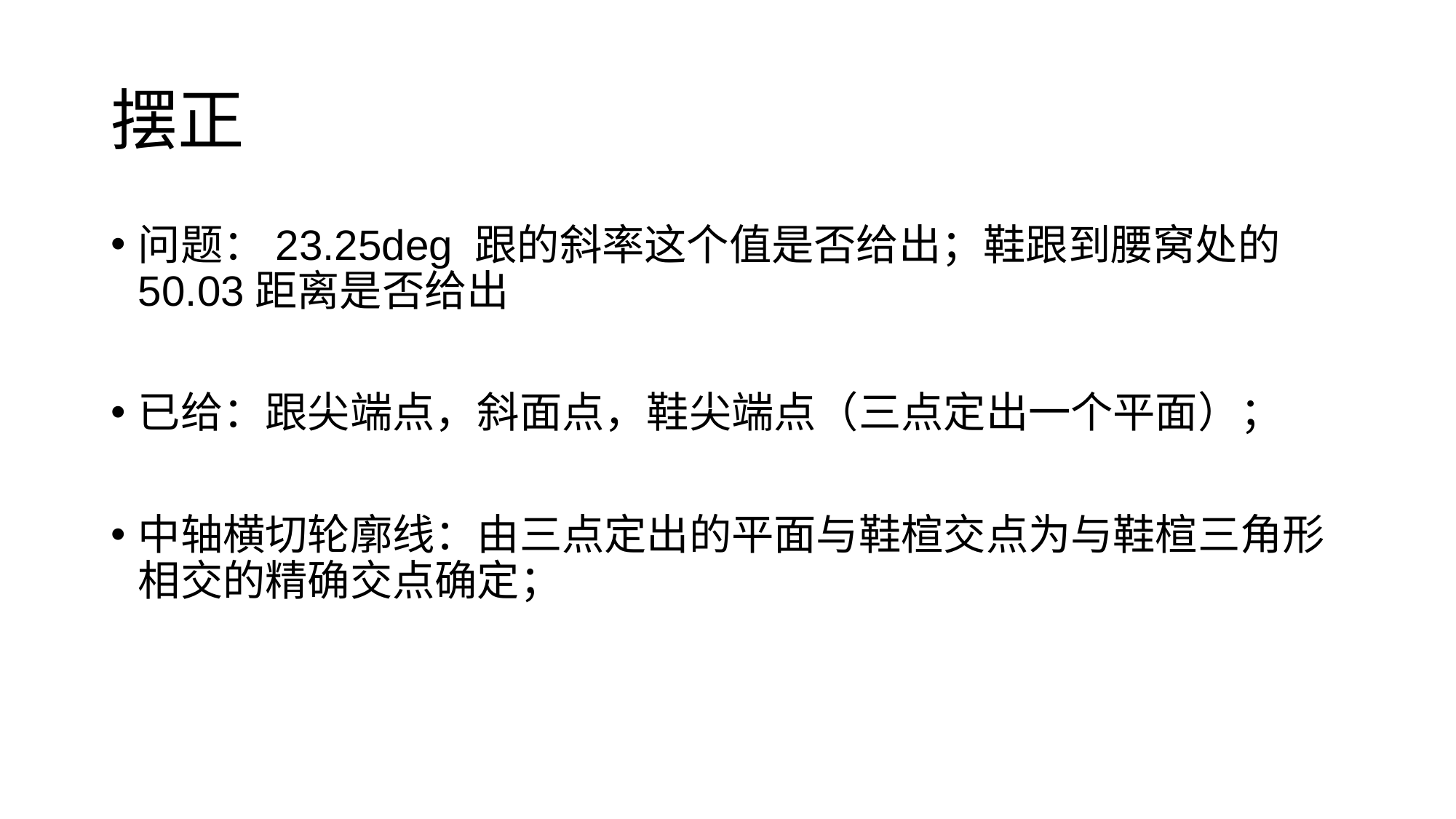

# 摆正
问题：23.25deg 跟的斜率这个值是否给出；鞋跟到腰窝处的50.03距离是否给出

已给：跟尖端点，斜面点，鞋尖端点（三点定出一个平面）；

中轴横切轮廓线：由三点定出的平面与鞋楦交点为与鞋楦三角形相交的精确交点确定；